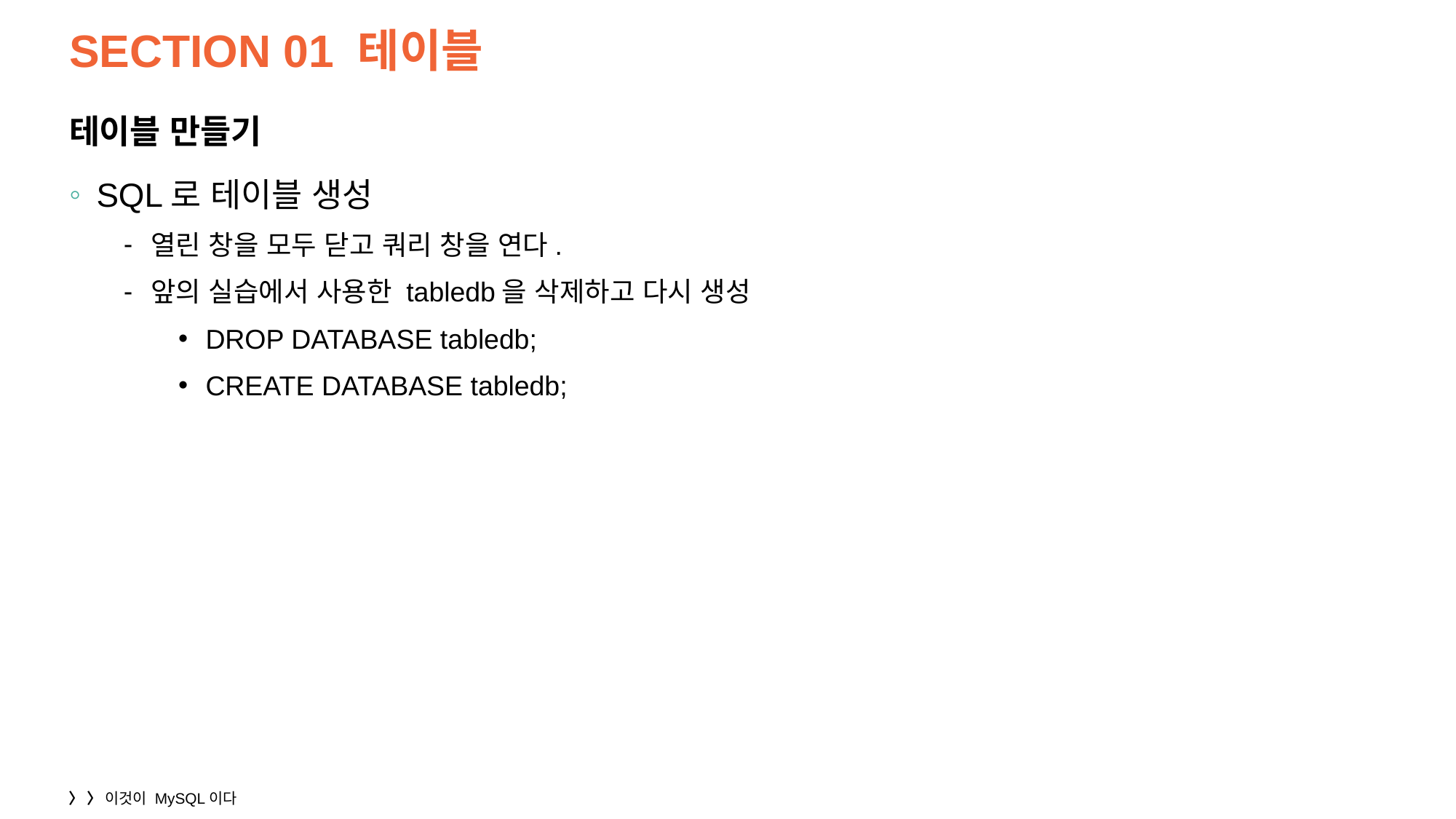

# SECTION 01 테이블
테이블 만들기
SQL로 테이블 생성
열린 창을 모두 닫고 쿼리 창을 연다.
앞의 실습에서 사용한 tabledb을 삭제하고 다시 생성
DROP DATABASE tabledb;
CREATE DATABASE tabledb;

14
〉 〉 이것이 MySQL이다